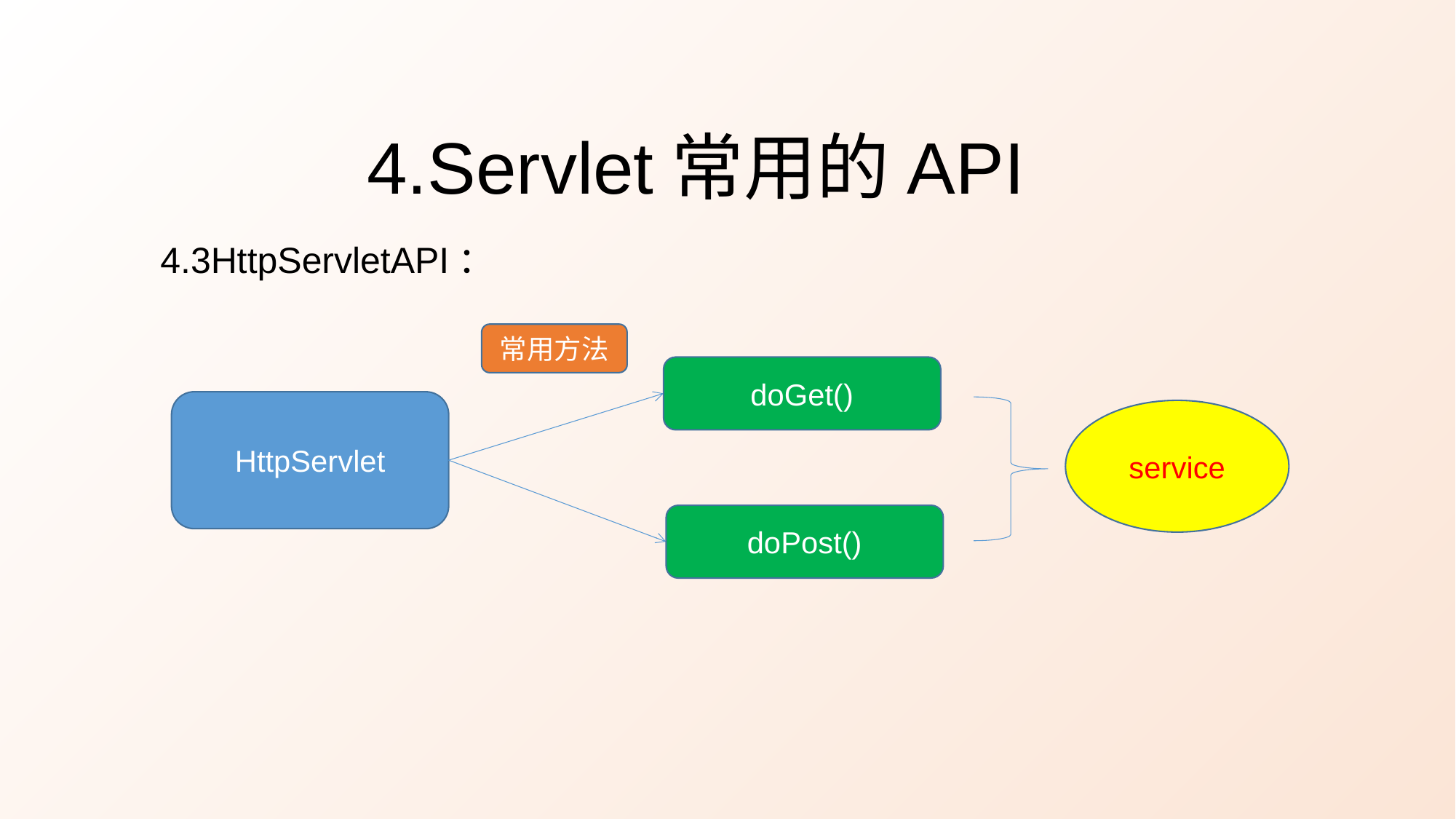

4.Servlet常用的API
4.3HttpServletAPI：
常用方法
doGet()
HttpServlet

service
doPost()